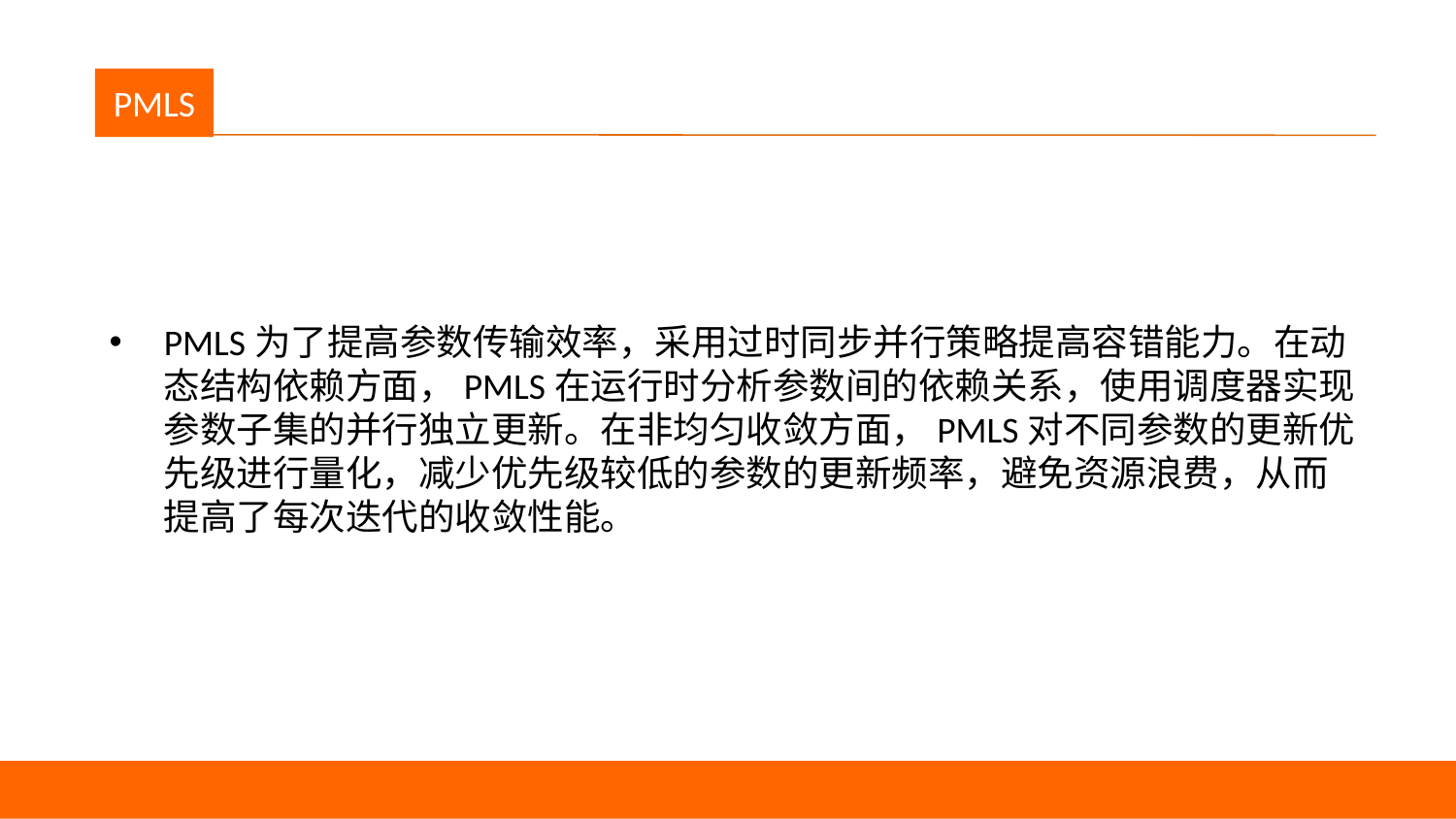

议程
PMLS

PMLS为了提高参数传输效率，采用过时同步并行策略提高容错能力。在动态结构依赖方面，PMLS在运行时分析参数间的依赖关系，使用调度器实现参数子集的并行独立更新。在非均匀收敛方面，PMLS对不同参数的更新优先级进行量化，减少优先级较低的参数的更新频率，避免资源浪费，从而提高了每次迭代的收敛性能。